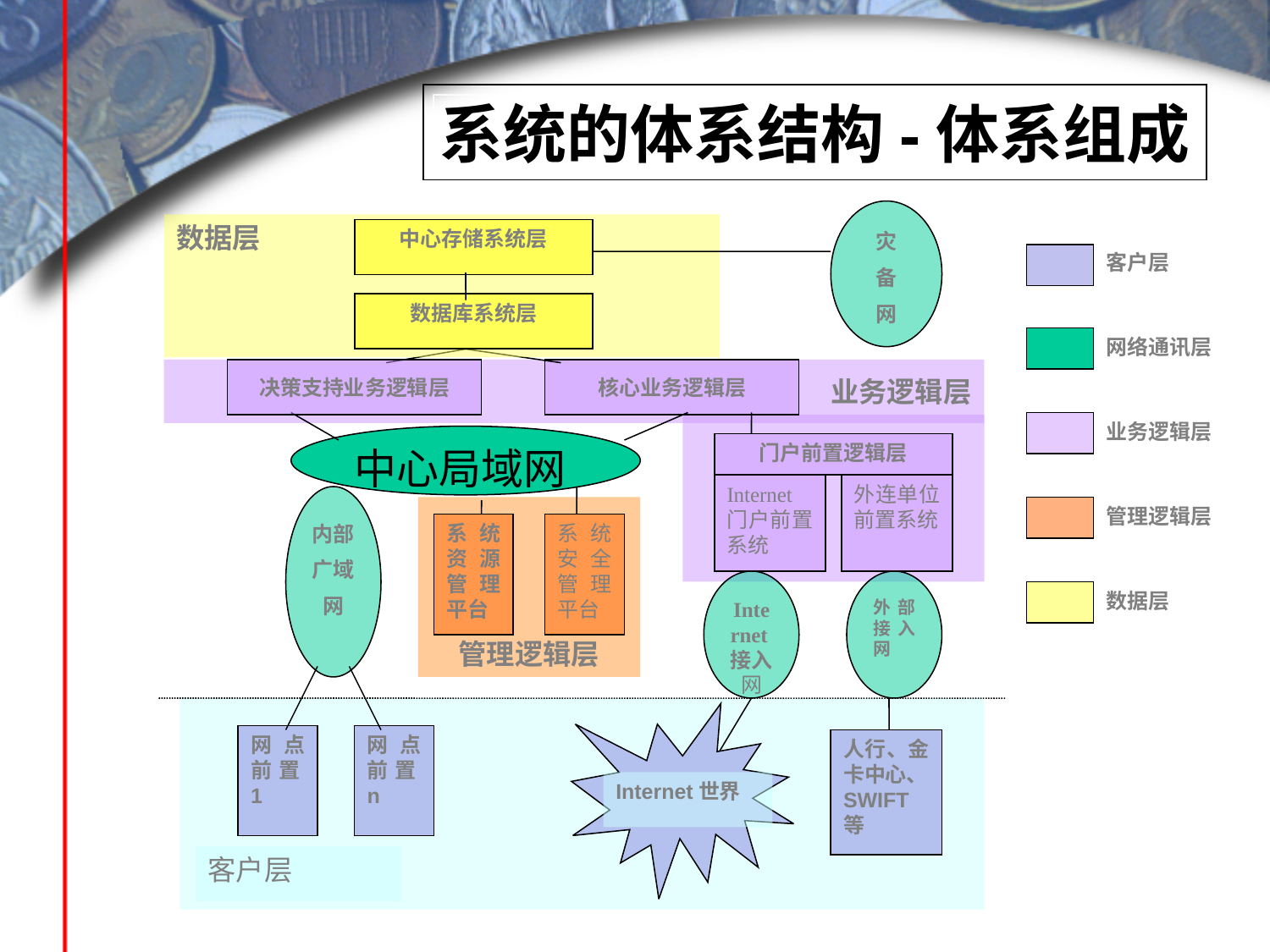

系统的体系结构-体系组成
灾
备
网
数据层
中心存储系统层

数据库系统层
客户层

网络通讯层

业务逻辑层

管理逻辑层

数据层

业务逻辑层
决策支持业务逻辑层
核心业务逻辑层

中心局域网
门户前置逻辑层
Internet 门户前置系统
外连单位前置系统
内部
广域
网

管理逻辑层

系统资源管理平台
系统安全管理平台
Internet接入网
外部接入网

网点前置1
网点前置n
人行、金卡中心、SWIFT等
Internet世界
客户层